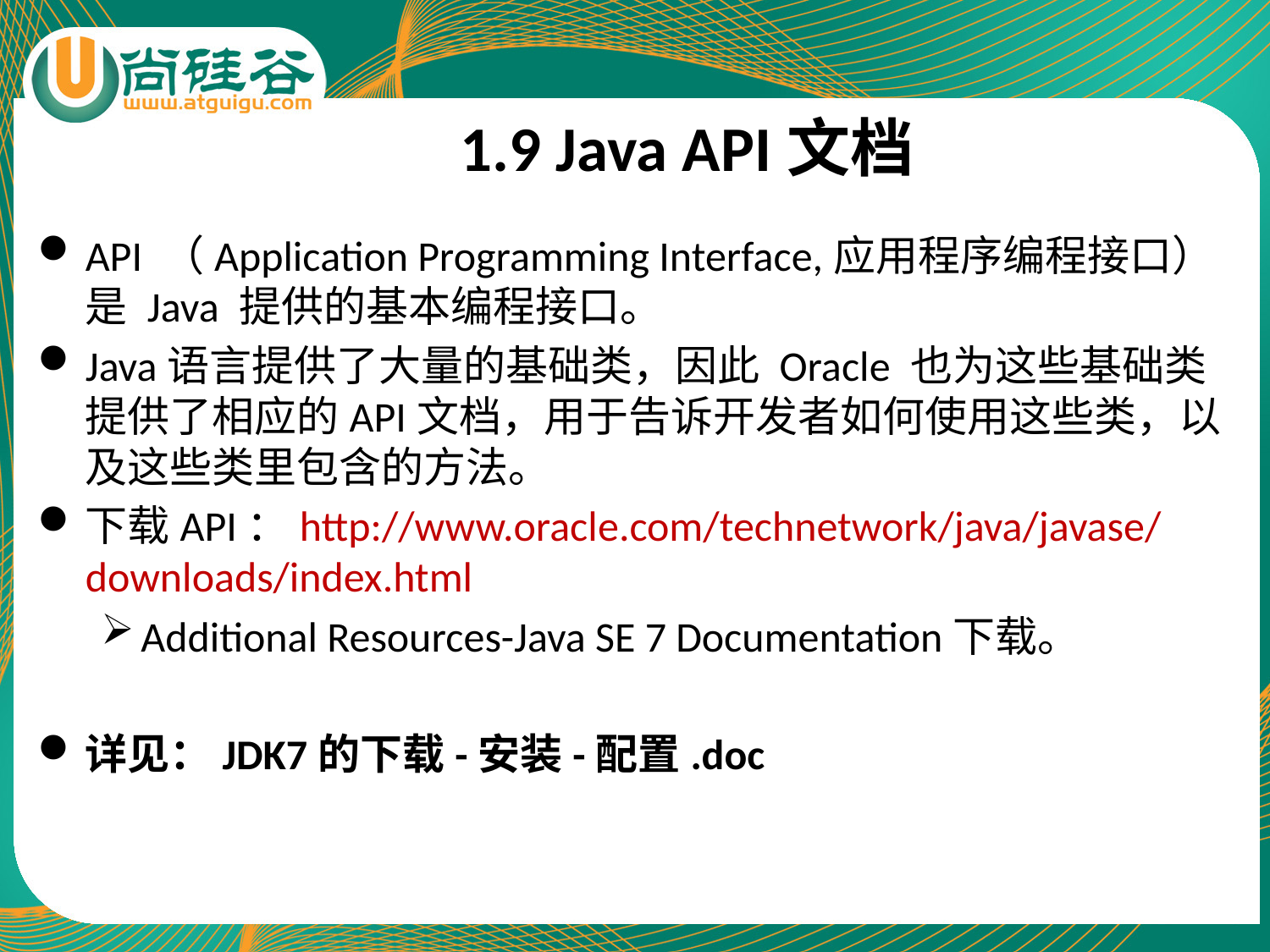

# 1.9 Java API文档
API （Application Programming Interface,应用程序编程接口）是 Java 提供的基本编程接口。
Java语言提供了大量的基础类，因此 Oracle 也为这些基础类提供了相应的API文档，用于告诉开发者如何使用这些类，以及这些类里包含的方法。
下载API：http://www.oracle.com/technetwork/java/javase/downloads/index.html
Additional Resources-Java SE 7 Documentation下载。

详见：JDK7的下载-安装-配置.doc